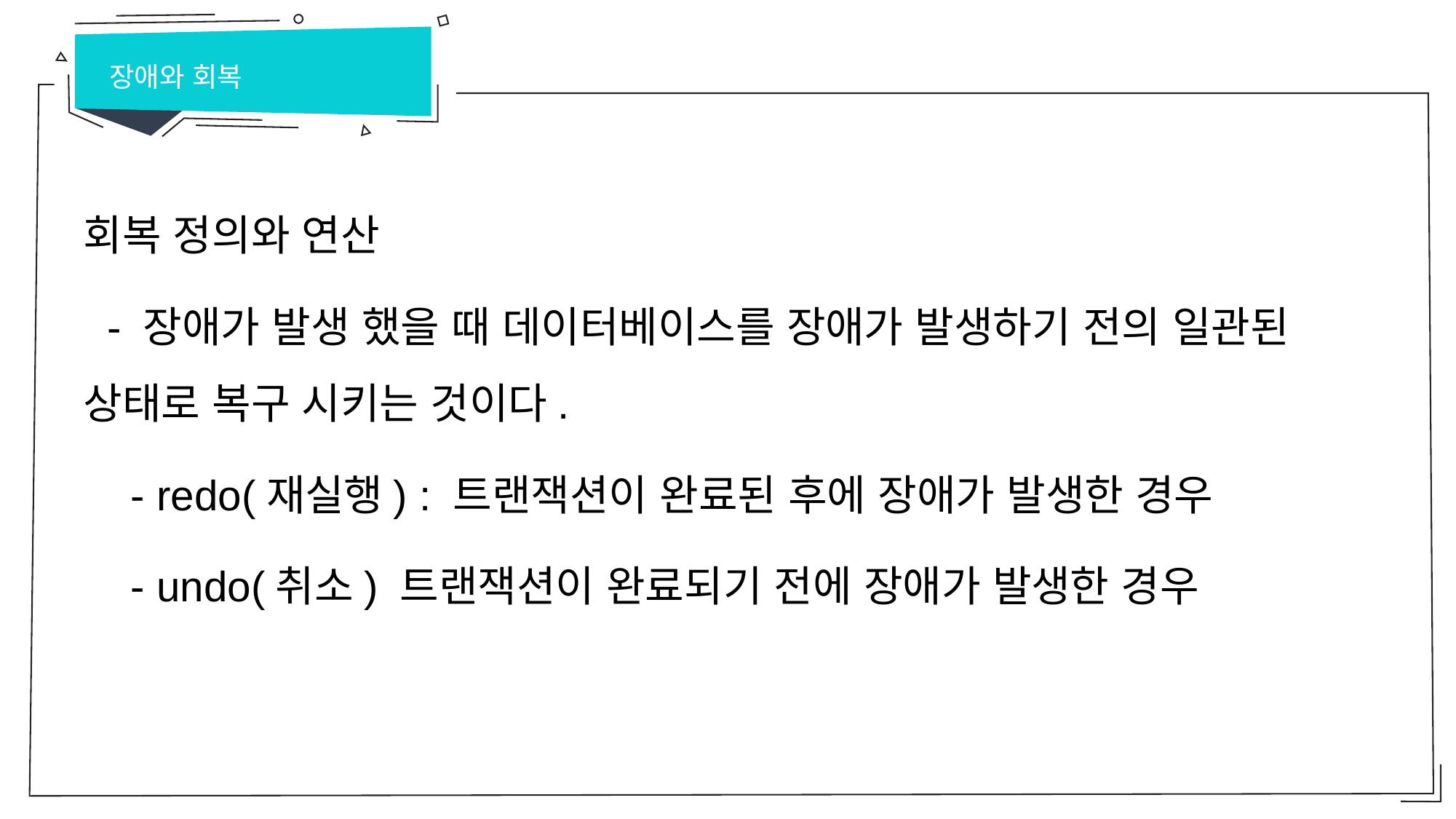

장애와 회복

회복 정의와 연산
  - 장애가 발생 했을 때 데이터베이스를 장애가 발생하기 전의 일관된 상태로 복구 시키는 것이다.
    - redo(재실행) : 트랜잭션이 완료된 후에 장애가 발생한 경우
    - undo(취소) 트랜잭션이 완료되기 전에 장애가 발생한 경우